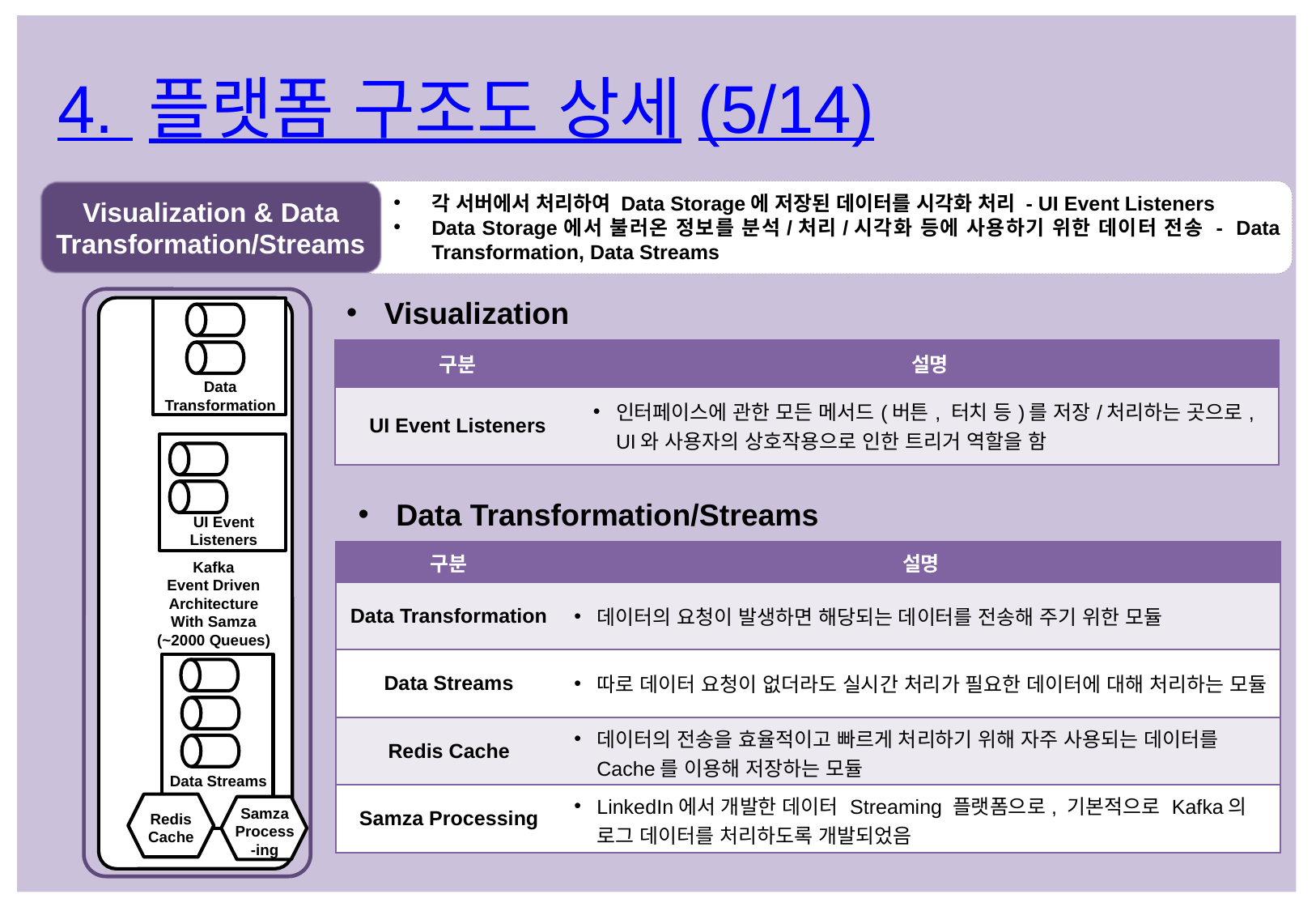

4. 플랫폼 구조도 상세(5/14)
Visualization & Data Transformation/Streams

각 서버에서 처리하여 Data Storage에 저장된 데이터를 시각화 처리 - UI Event Listeners
Data Storage에서 불러온 정보를 분석/처리/시각화 등에 사용하기 위한 데이터 전송 -  Data Transformation, Data Streams
Visualization

Data
Transformation

UI Event
Listeners
Kafka
Event Driven
Architecture
With Samza
(~2000 Queues)

Data Streams

Samza
Process
-ing
Redis
Cache
| 구분 | 설명 |
| --- | --- |
| UI Event Listeners | 인터페이스에 관한 모든 메서드(버튼, 터치 등)를 저장/처리하는 곳으로, UI와 사용자의 상호작용으로 인한 트리거 역할을 함 |
Data Transformation/Streams
| 구분 | 설명 |
| --- | --- |
| Data Transformation | 데이터의 요청이 발생하면 해당되는 데이터를 전송해 주기 위한 모듈 |
| Data Streams | 따로 데이터 요청이 없더라도 실시간 처리가 필요한 데이터에 대해 처리하는 모듈 |
| Redis Cache | 데이터의 전송을 효율적이고 빠르게 처리하기 위해 자주 사용되는 데이터를 Cache를 이용해 저장하는 모듈 |
| Samza Processing | LinkedIn에서 개발한 데이터 Streaming 플랫폼으로, 기본적으로 Kafka의 로그 데이터를 처리하도록 개발되었음 |